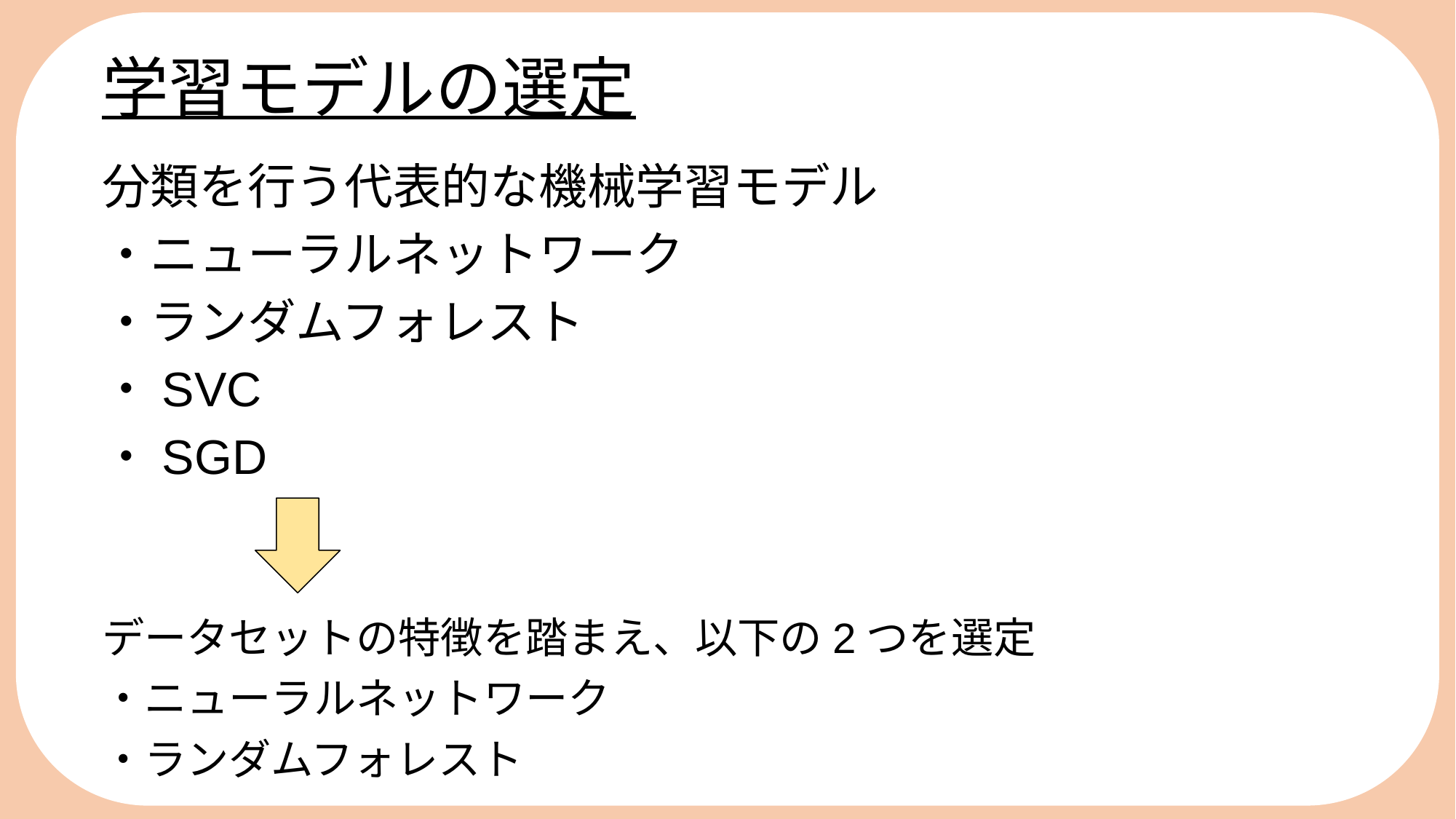

学習モデルの選定
分類を行う代表的な機械学習モデル
・ニューラルネットワーク
・ランダムフォレスト
・SVC
・SGD

データセットの特徴を踏まえ、以下の2つを選定
・ニューラルネットワーク
・ランダムフォレスト